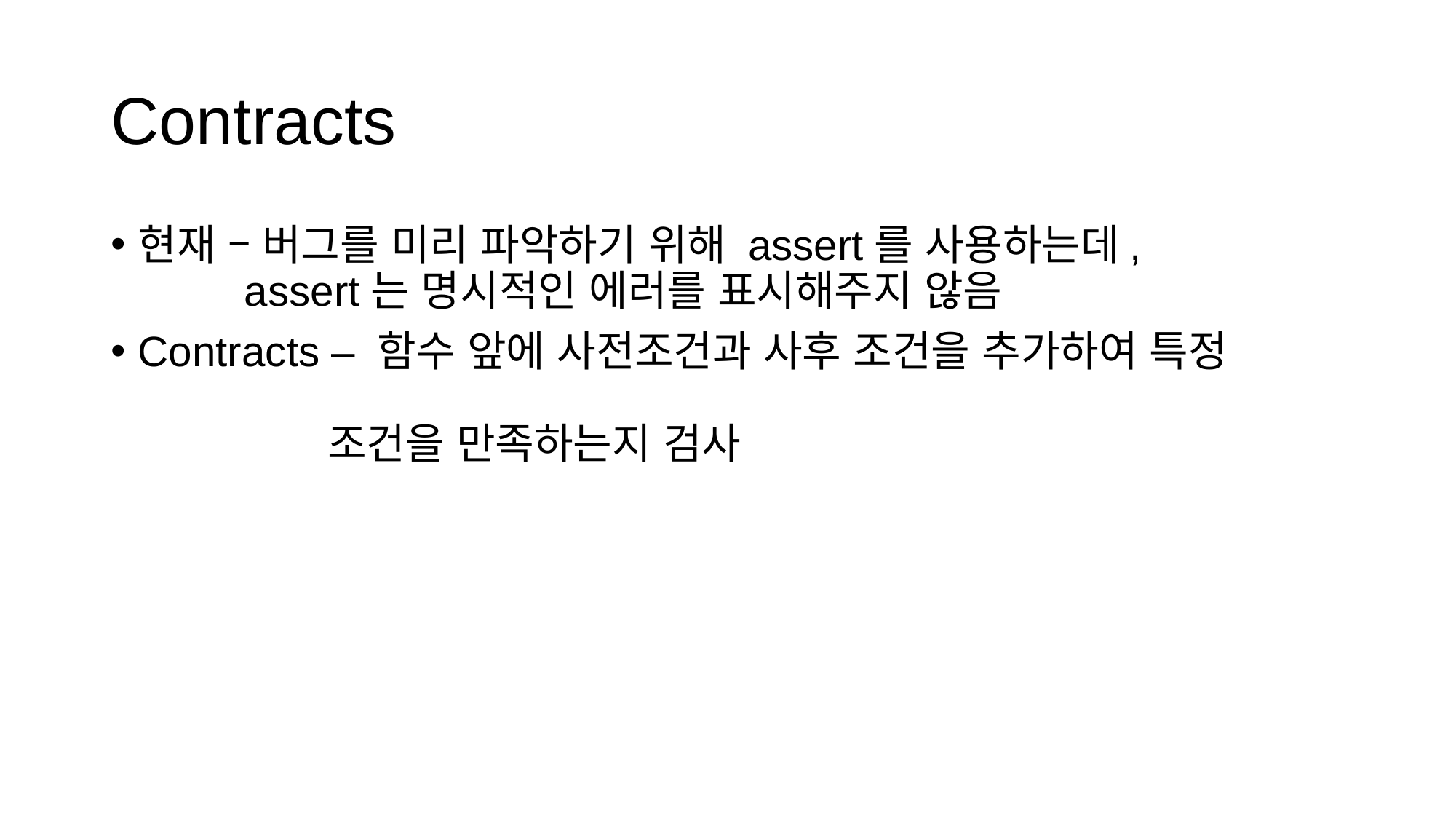

# Contracts
현재 – 버그를 미리 파악하기 위해 assert를 사용하는데,
         assert는 명시적인 에러를 표시해주지 않음
Contracts – 함수 앞에 사전조건과 사후 조건을 추가하여 특정
                조건을 만족하는지 검사